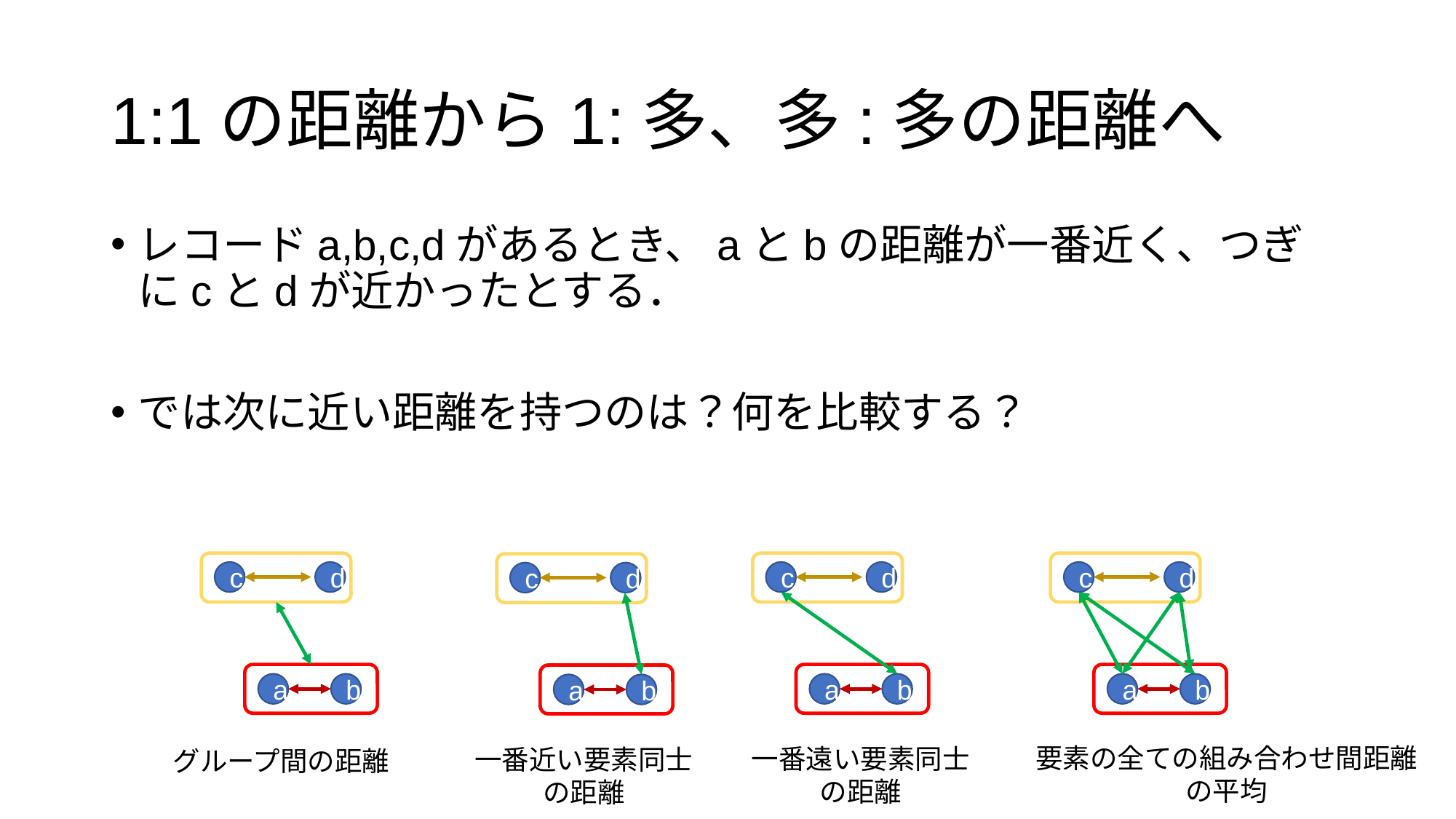

# 1:1の距離から1:多、多:多の距離へ
レコードa,b,c,dがあるとき、aとbの距離が一番近く、つぎにcとdが近かったとする．

では次に近い距離を持つのは？何を比較する？

d
d
d
c
c
c
d
c

a
b
a
b
a
b
a
b
要素の全ての組み合わせ間距離
の平均
一番遠い要素同士
の距離
一番近い要素同士
の距離
グループ間の距離